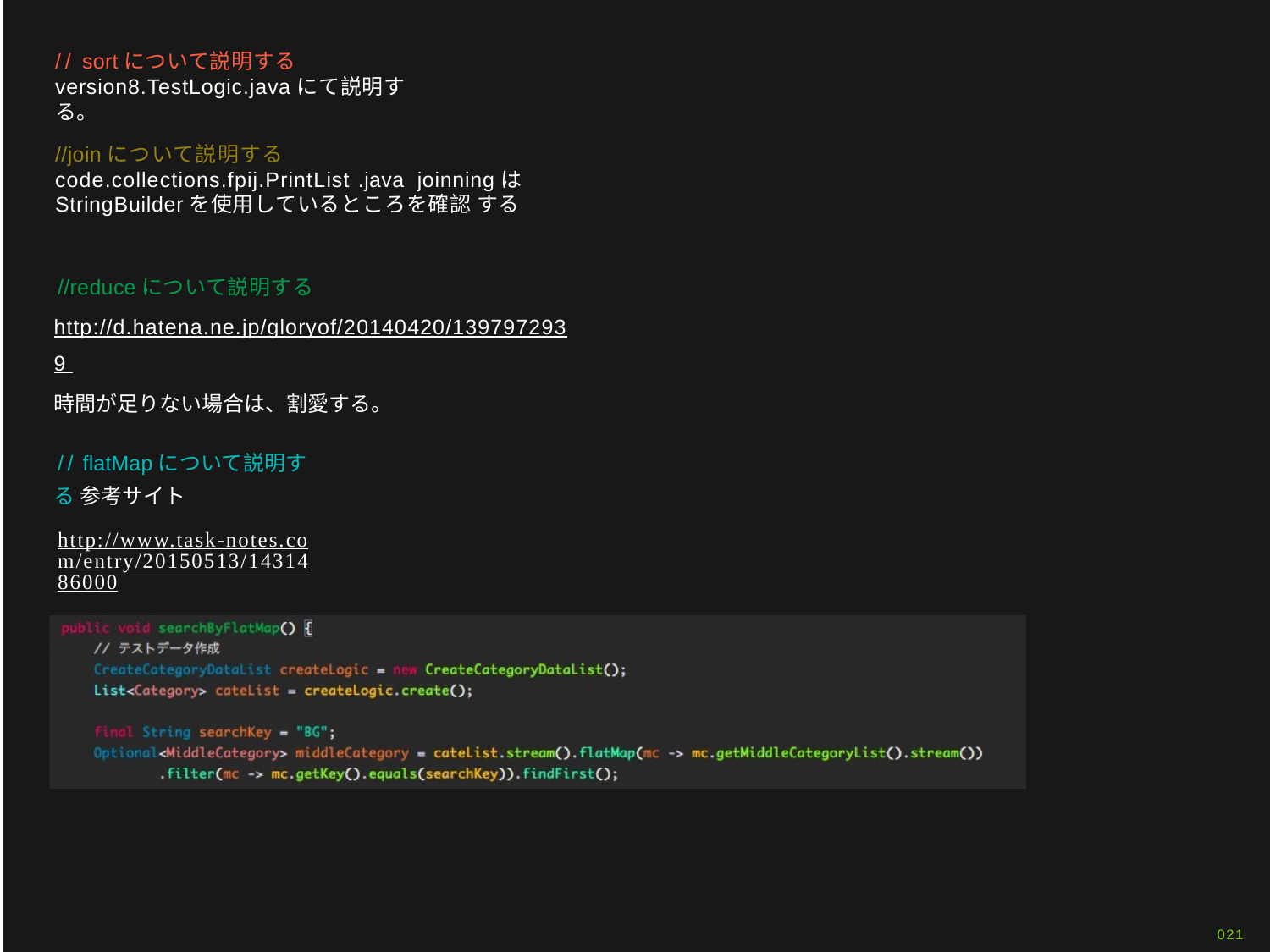

// sortについて説明する version8.TestLogic.javaにて説明する。
//joinについて説明する code.collections.fpij.PrintList .java  joinningはStringBuilderを使用しているところを確認 する

//reduceについて説明する http://d.hatena.ne.jp/gloryof/20140420/1397972939 時間が足りない場合は、割愛する。
// flatMapについて説明する 参考サイト
http://www.task-notes.com/entry/20150513/1431486000

以下、ネストリストのflatMapサンプル

021